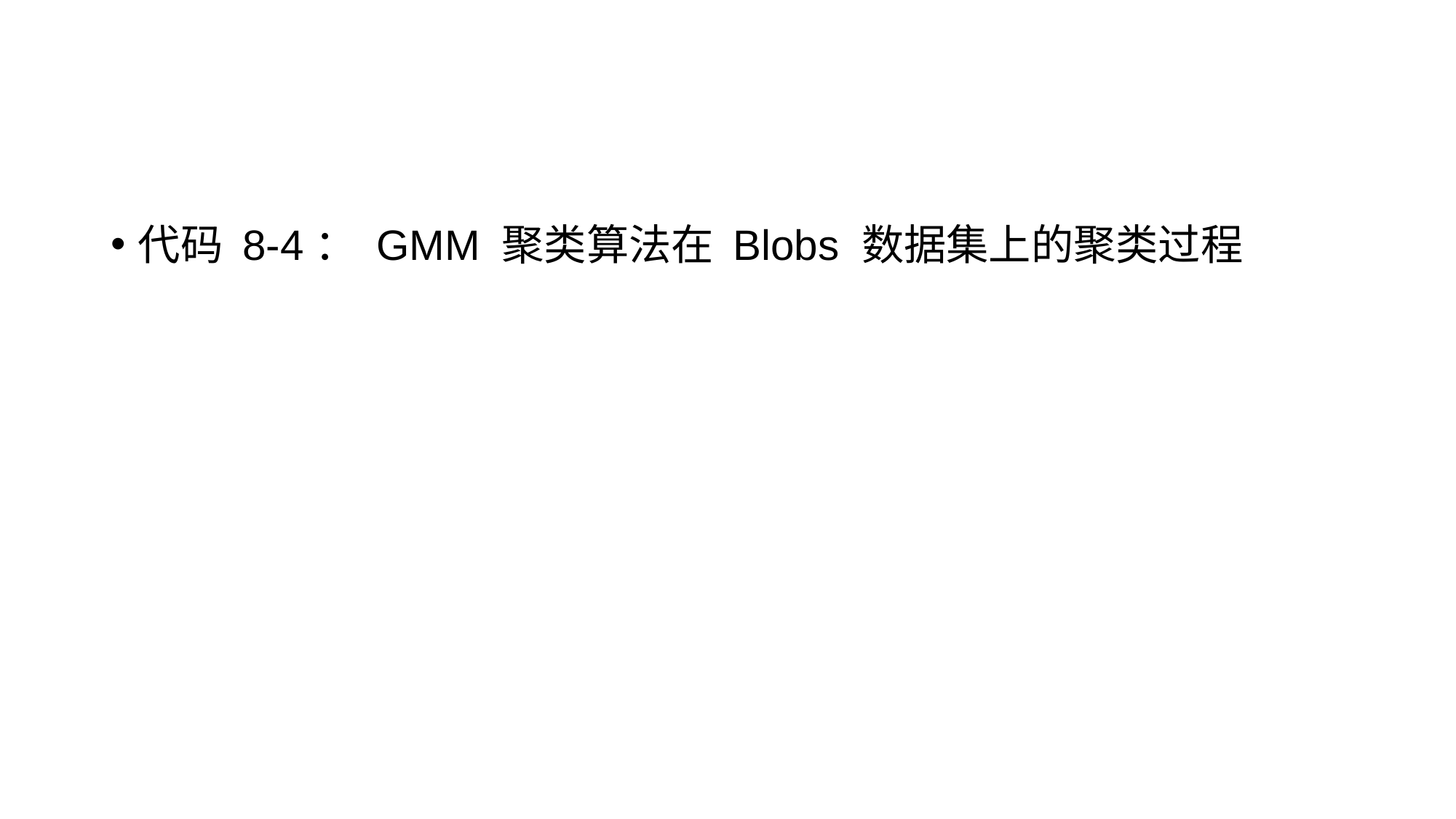

#
代码 8-4： GMM 聚类算法在 Blobs 数据集上的聚类过程